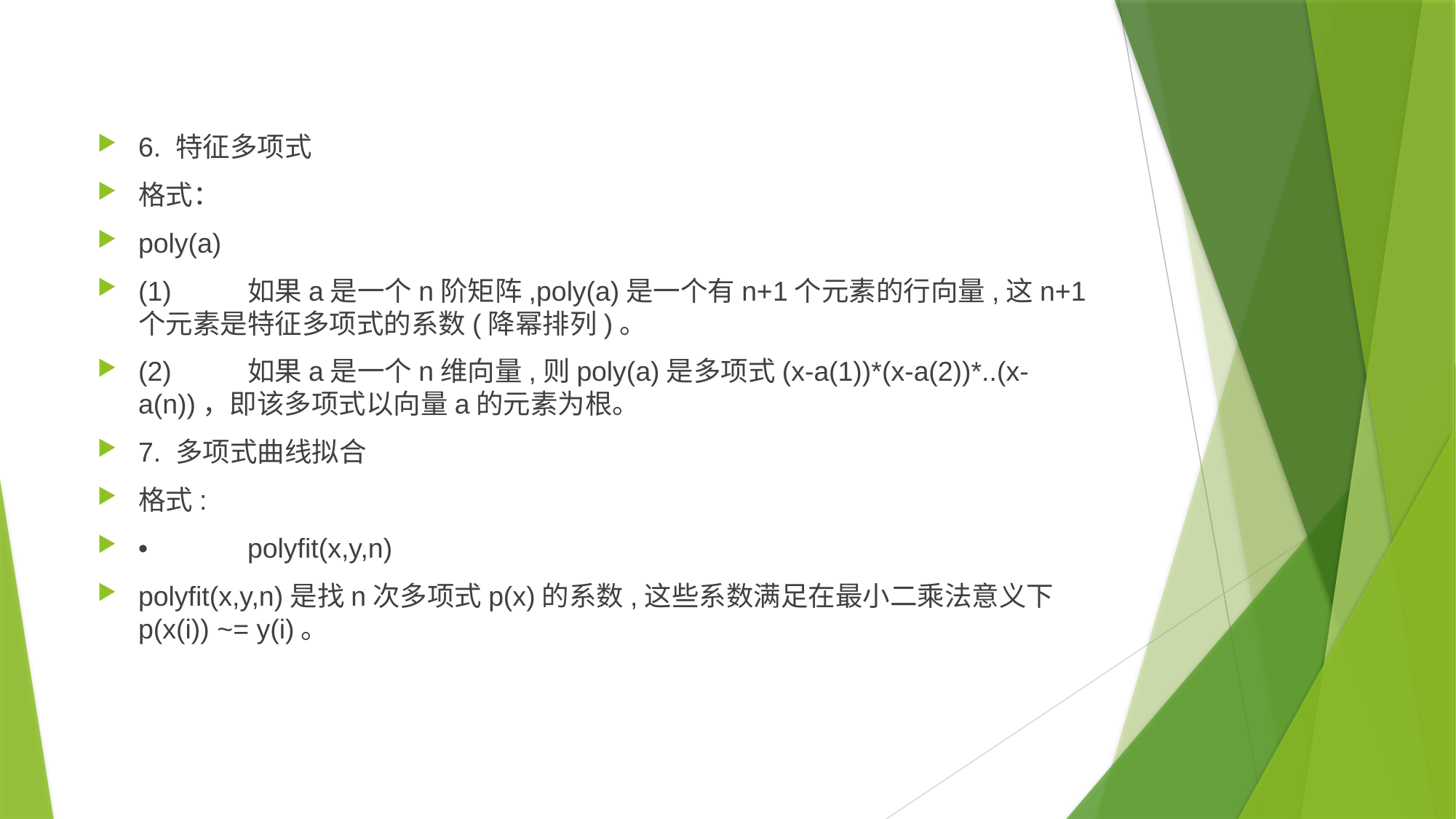

6. 特征多项式
格式：
poly(a)
(1)	如果a是一个n阶矩阵,poly(a)是一个有n+1个元素的行向量,这n+1个元素是特征多项式的系数(降幂排列)。
(2)	如果a是一个n维向量,则poly(a)是多项式(x-a(1))*(x-a(2))*..(x-a(n))，即该多项式以向量a的元素为根。
7. 多项式曲线拟合
格式:
•	polyfit(x,y,n)
polyfit(x,y,n)是找n次多项式p(x)的系数,这些系数满足在最小二乘法意义下p(x(i)) ~= y(i)。